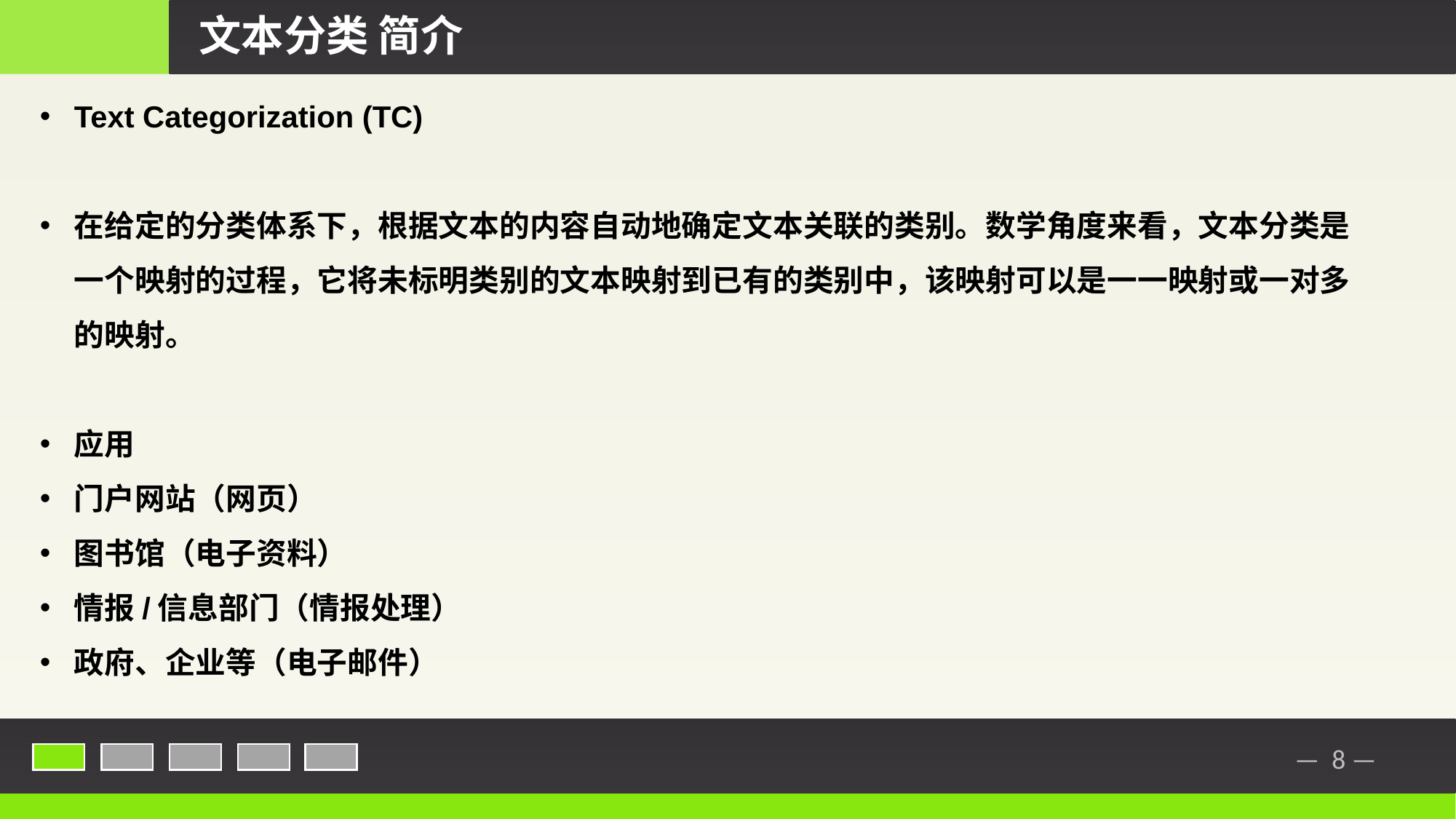

文本分类 简介
Text Categorization (TC)

在给定的分类体系下，根据文本的内容自动地确定文本关联的类别。数学角度来看，文本分类是一个映射的过程，它将未标明类别的文本映射到已有的类别中，该映射可以是一一映射或一对多的映射。

应用
门户网站（网页）
图书馆（电子资料）
情报/信息部门（情报处理）
政府、企业等（电子邮件）